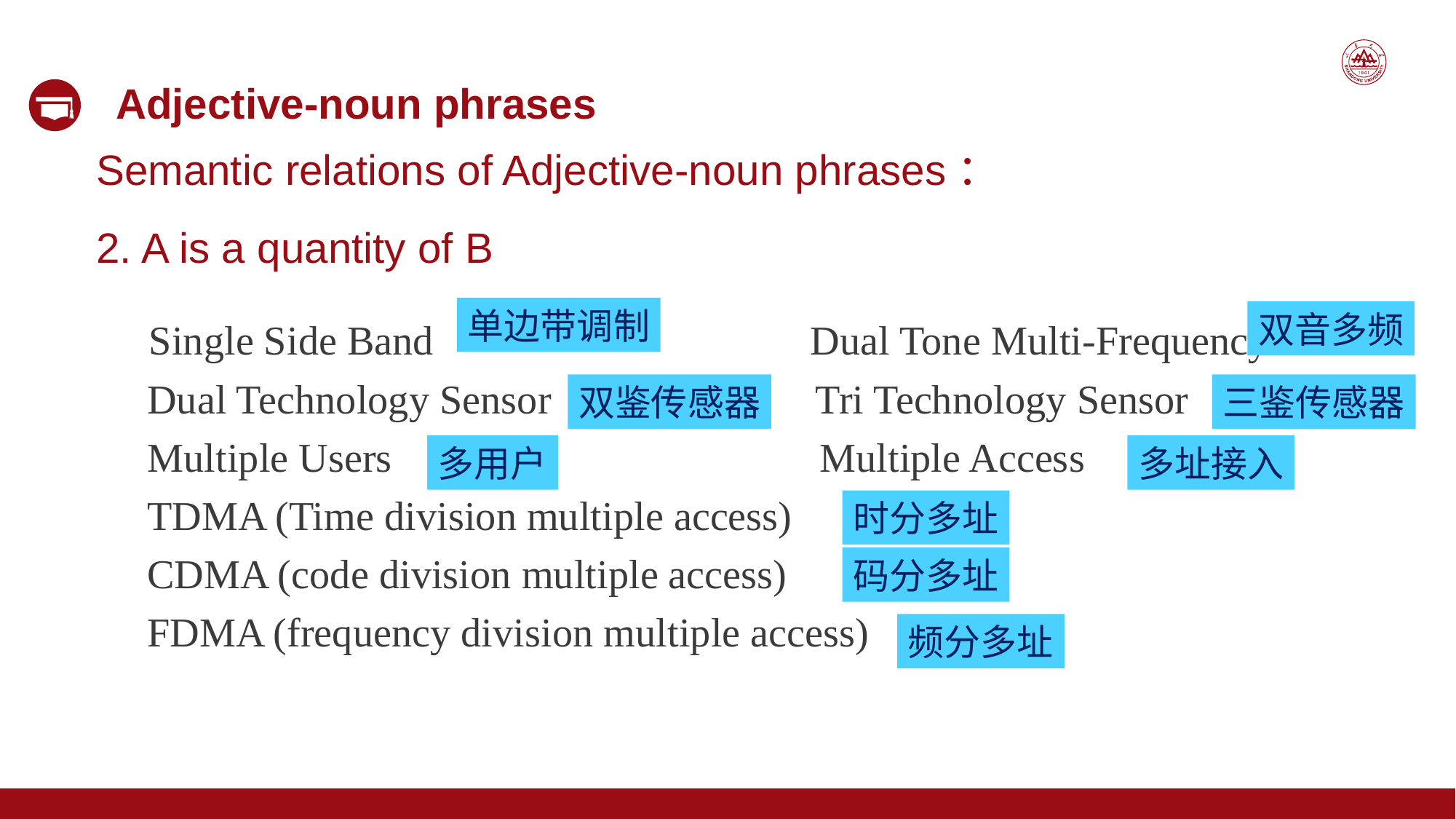

Adjective-noun phrases
Semantic relations of Adjective-noun phrases：
2. A is a quantity of B
     Single Side Band                                     Dual Tone Multi-Frequency
     Dual Technology Sensor                          Tri Technology Sensor
     Multiple Users                                          Multiple Access
     TDMA (Time division multiple access)
     CDMA (code division multiple access)
     FDMA (frequency division multiple access)

单边带调制
双音多频
双鉴传感器
三鉴传感器
多址接入
多用户
时分多址
码分多址
频分多址